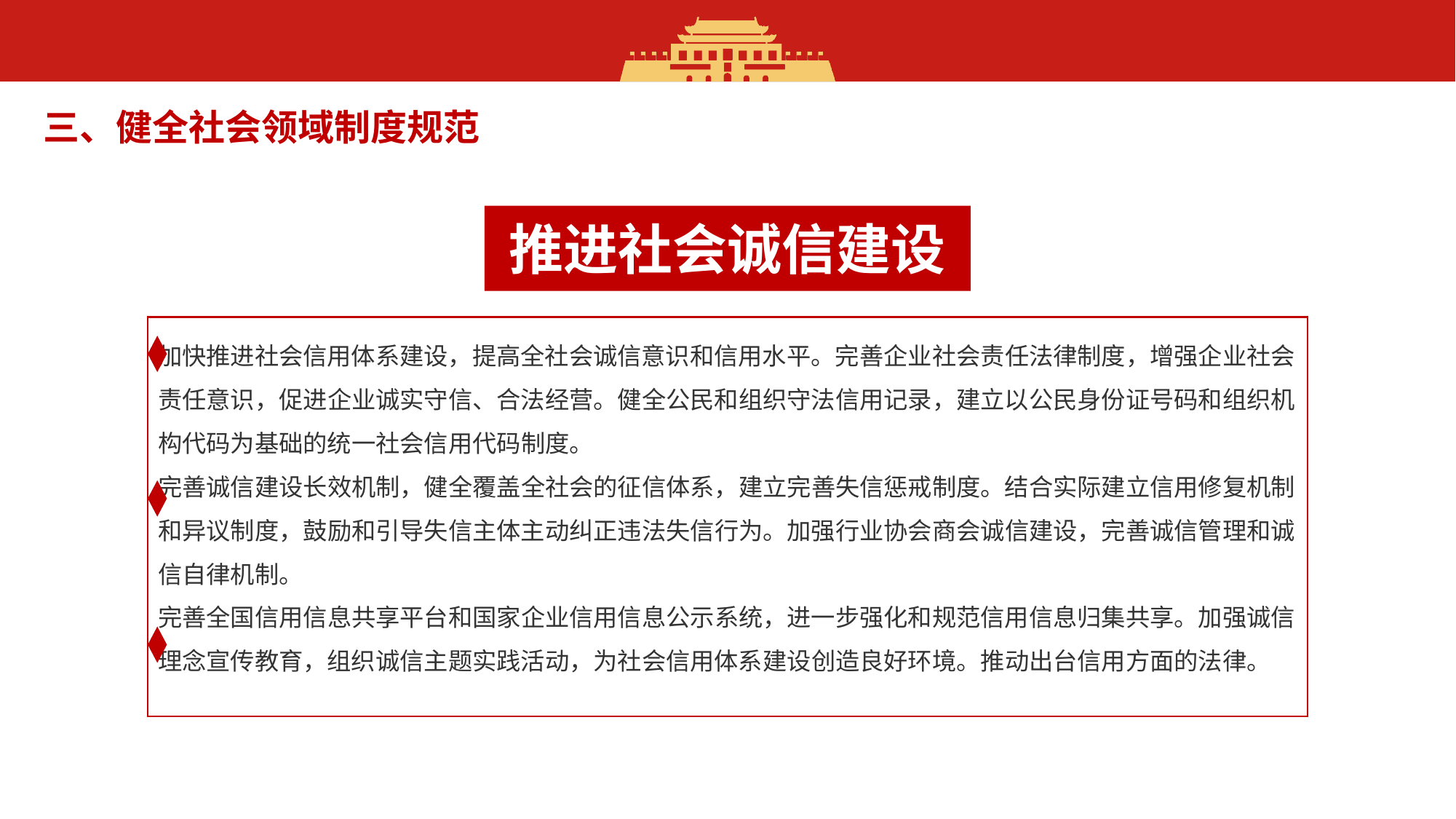

推进社会诚信建设

加快推进社会信用体系建设，提高全社会诚信意识和信用水平。完善企业社会责任法律制度，增强企业社会责任意识，促进企业诚实守信、合法经营。健全公民和组织守法信用记录，建立以公民身份证号码和组织机构代码为基础的统一社会信用代码制度。
完善诚信建设长效机制，健全覆盖全社会的征信体系，建立完善失信惩戒制度。结合实际建立信用修复机制和异议制度，鼓励和引导失信主体主动纠正违法失信行为。加强行业协会商会诚信建设，完善诚信管理和诚信自律机制。
完善全国信用信息共享平台和国家企业信用信息公示系统，进一步强化和规范信用信息归集共享。加强诚信理念宣传教育，组织诚信主题实践活动，为社会信用体系建设创造良好环境。推动出台信用方面的法律。